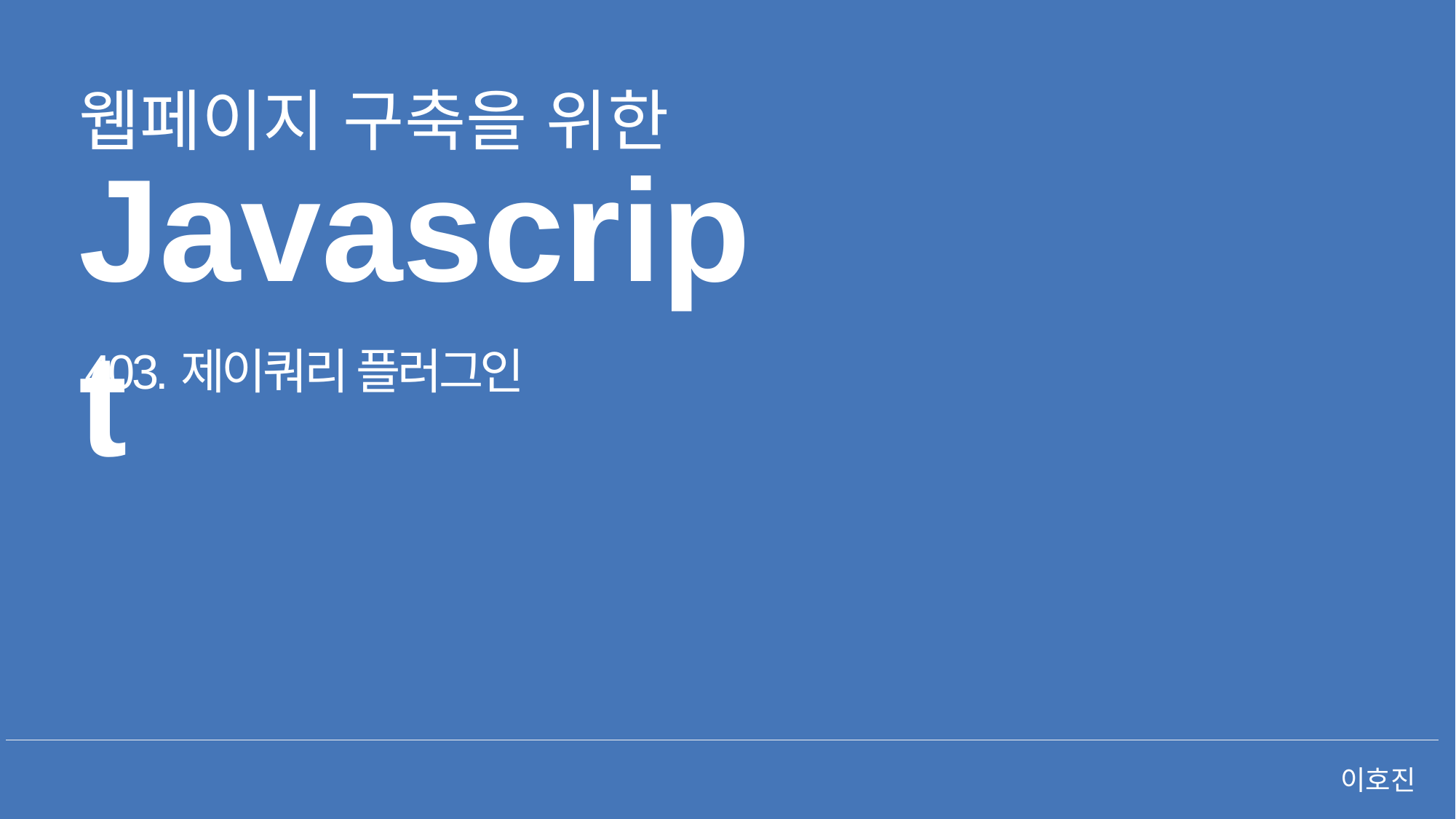

웹페이지 구축을 위한
Javascript
403.제이쿼리 플러그인
이호진